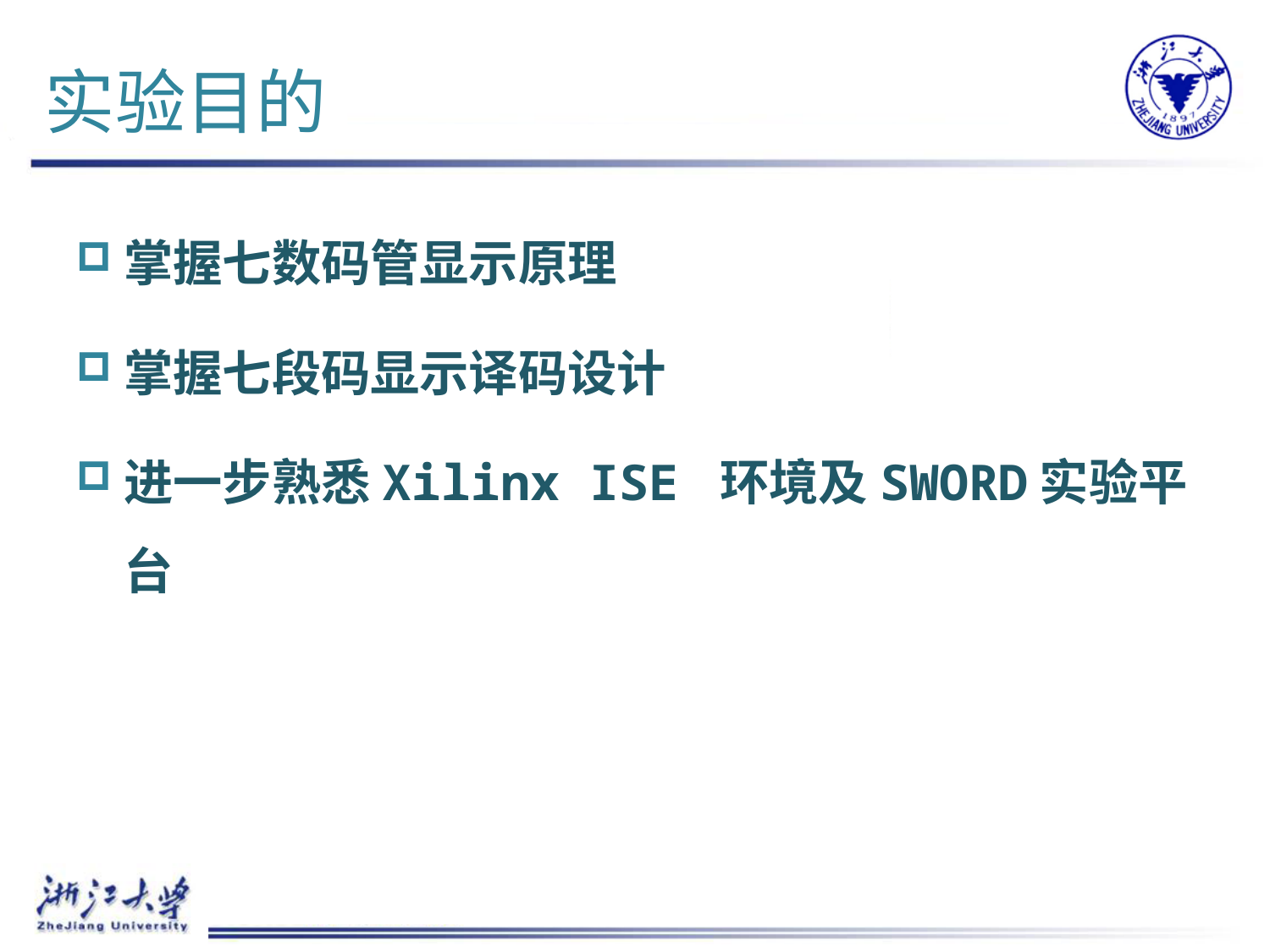

# 实验目的
掌握七数码管显示原理
掌握七段码显示译码设计
进一步熟悉Xilinx ISE 环境及SWORD实验平台